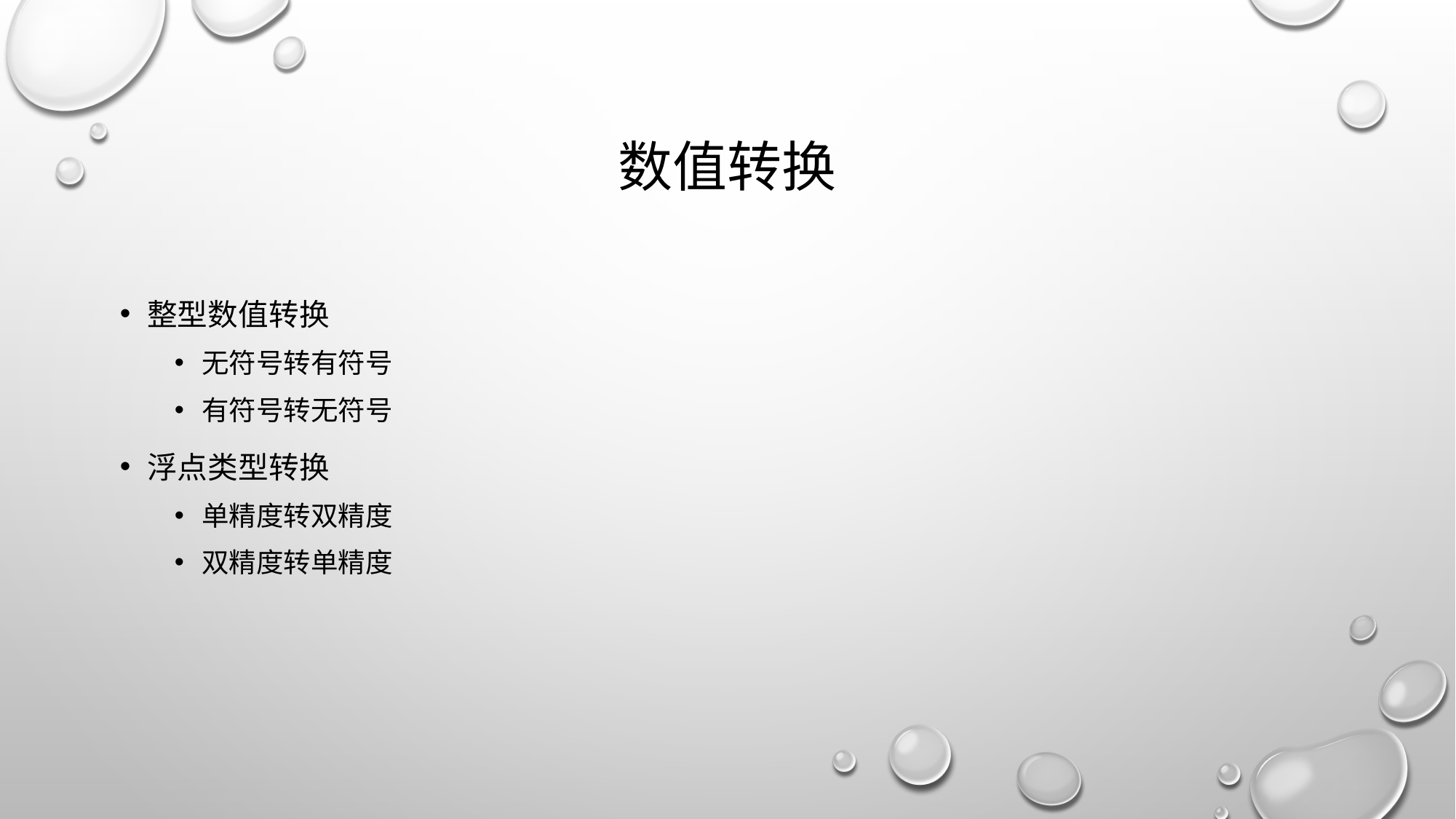

# 数值转换
整型数值转换
无符号转有符号
有符号转无符号
浮点类型转换
单精度转双精度
双精度转单精度